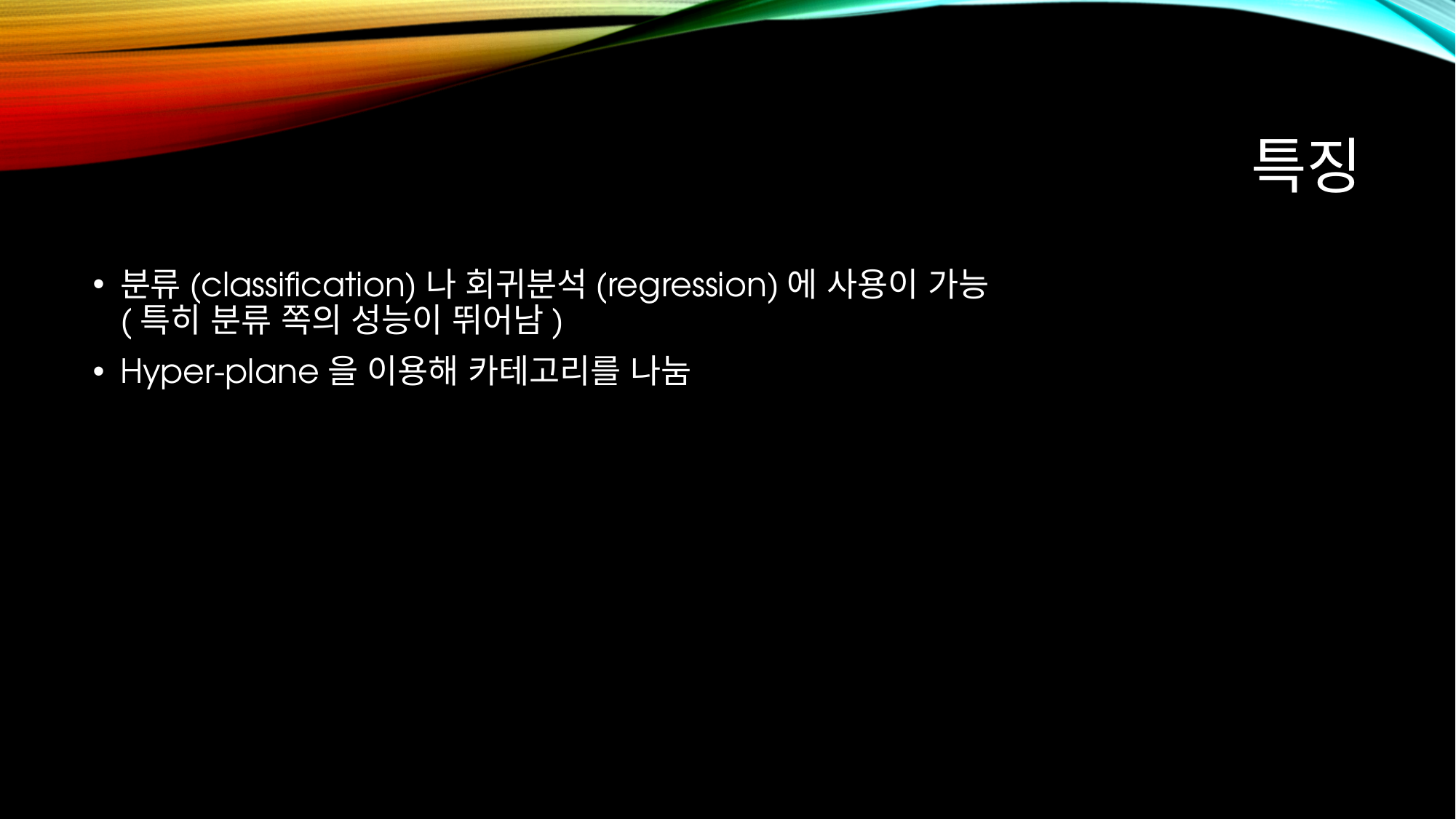

# 특징
분류(classification)나 회귀분석(regression)에 사용이 가능
(특히 분류 쪽의 성능이 뛰어남)
Hyper-plane을 이용해 카테고리를 나눔